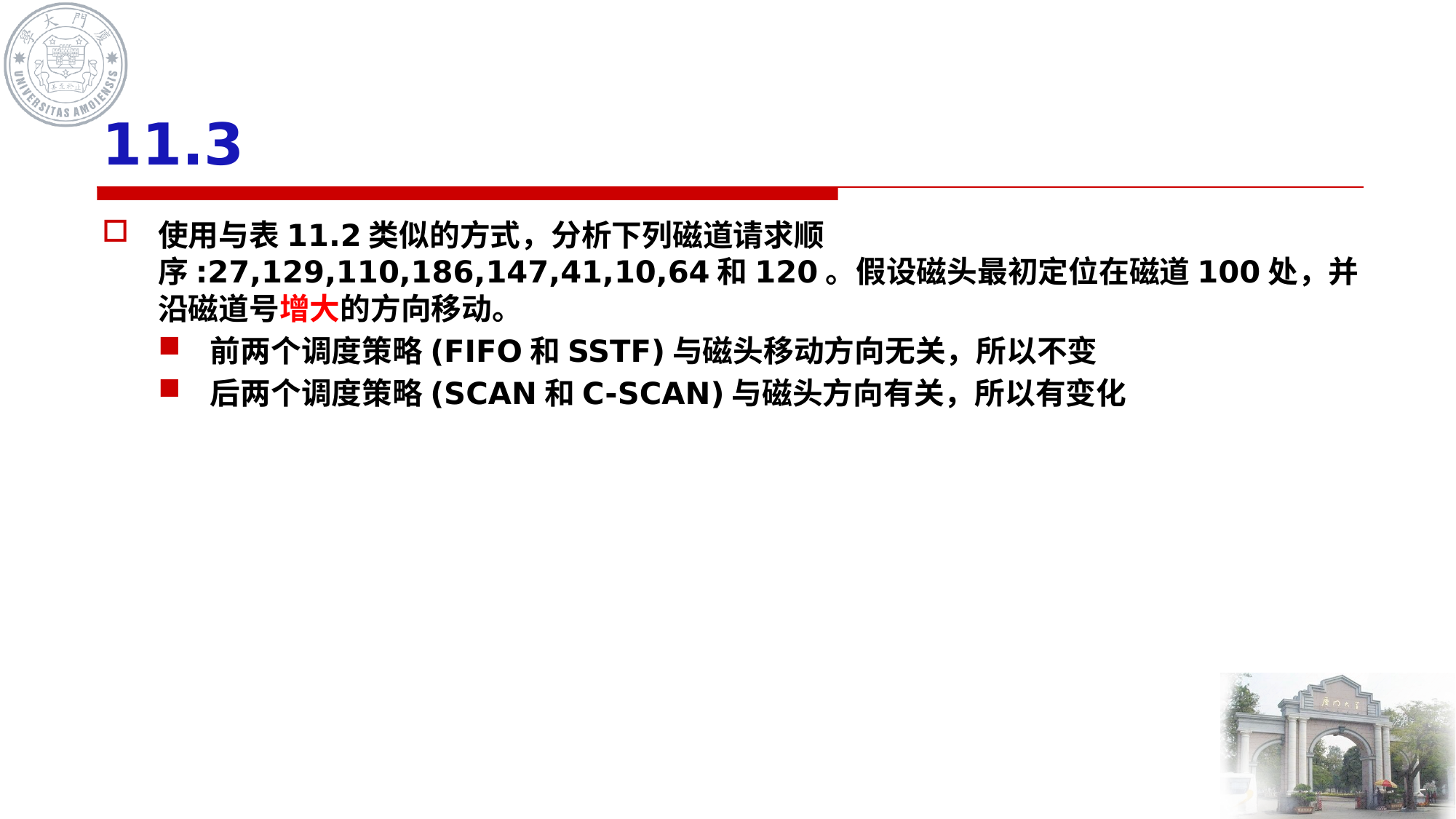

# 11.3
使用与表11.2类似的方式，分析下列磁道请求顺序:27,129,110,186,147,41,10,64和120。假设磁头最初定位在磁道100处，并沿磁道号增大的方向移动。
前两个调度策略(FIFO和SSTF)与磁头移动方向无关，所以不变
后两个调度策略(SCAN和C-SCAN)与磁头方向有关，所以有变化